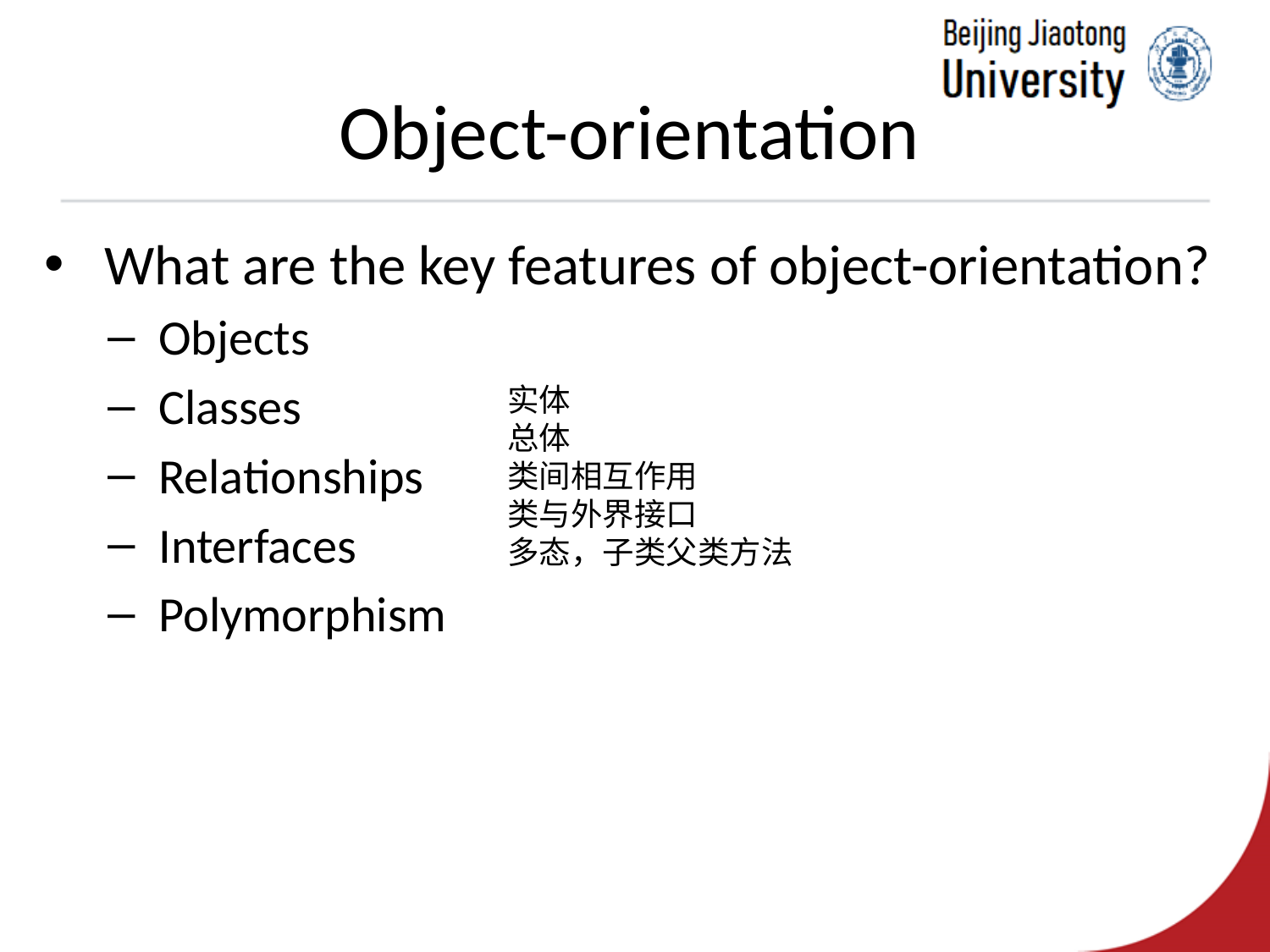

# Object-orientation
 What are the key features of object-orientation?
 Objects
 Classes
 Relationships
 Interfaces
 Polymorphism
实体
总体
类间相互作用
类与外界接口
多态，子类父类方法